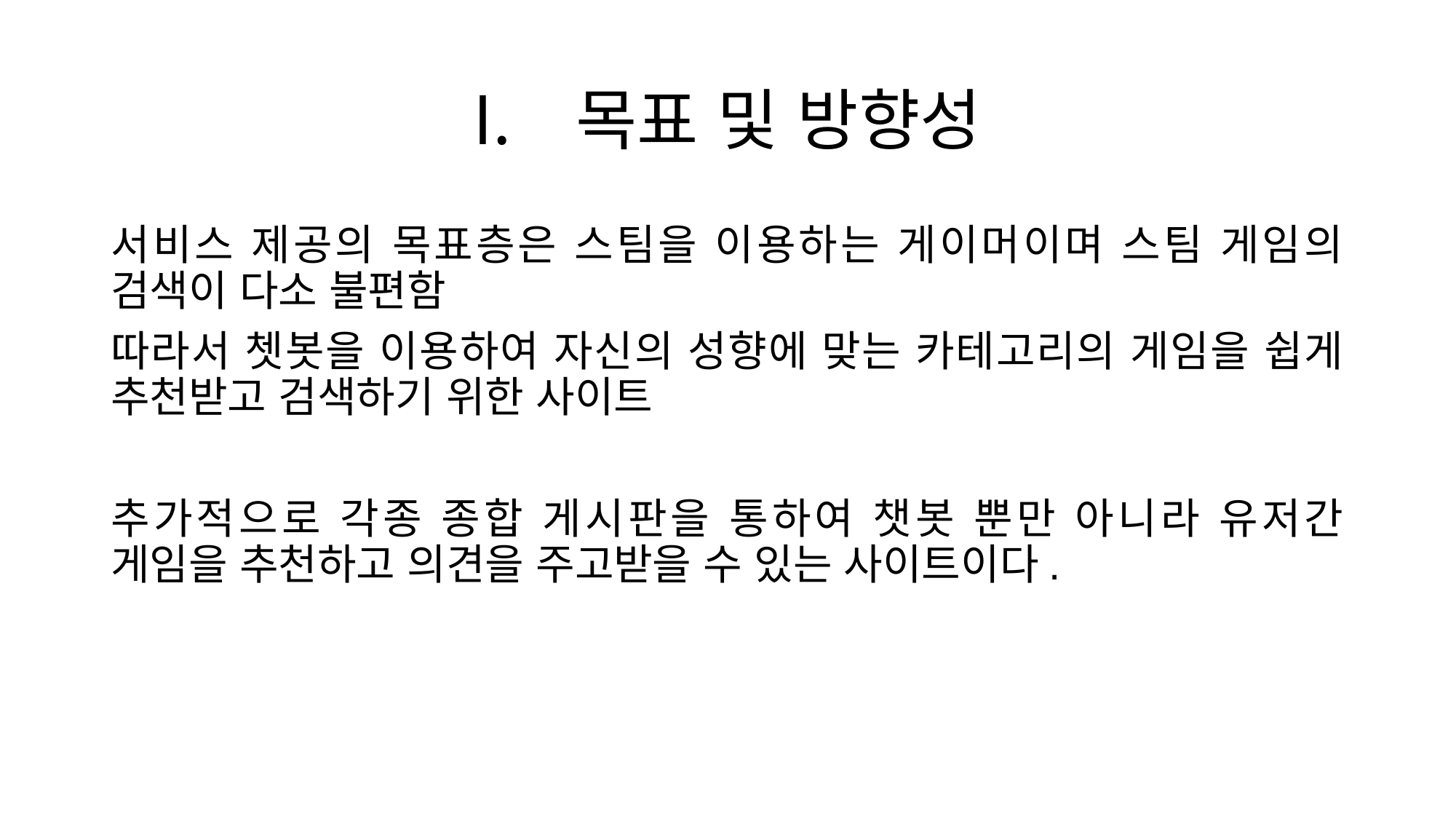

# 목표 및 방향성
서비스 제공의 목표층은 스팀을 이용하는 게이머이며 스팀 게임의 검색이 다소 불편함
따라서 쳇봇을 이용하여 자신의 성향에 맞는 카테고리의 게임을 쉽게 추천받고 검색하기 위한 사이트

추가적으로 각종 종합 게시판을 통하여 챗봇 뿐만 아니라 유저간 게임을 추천하고 의견을 주고받을 수 있는 사이트이다.